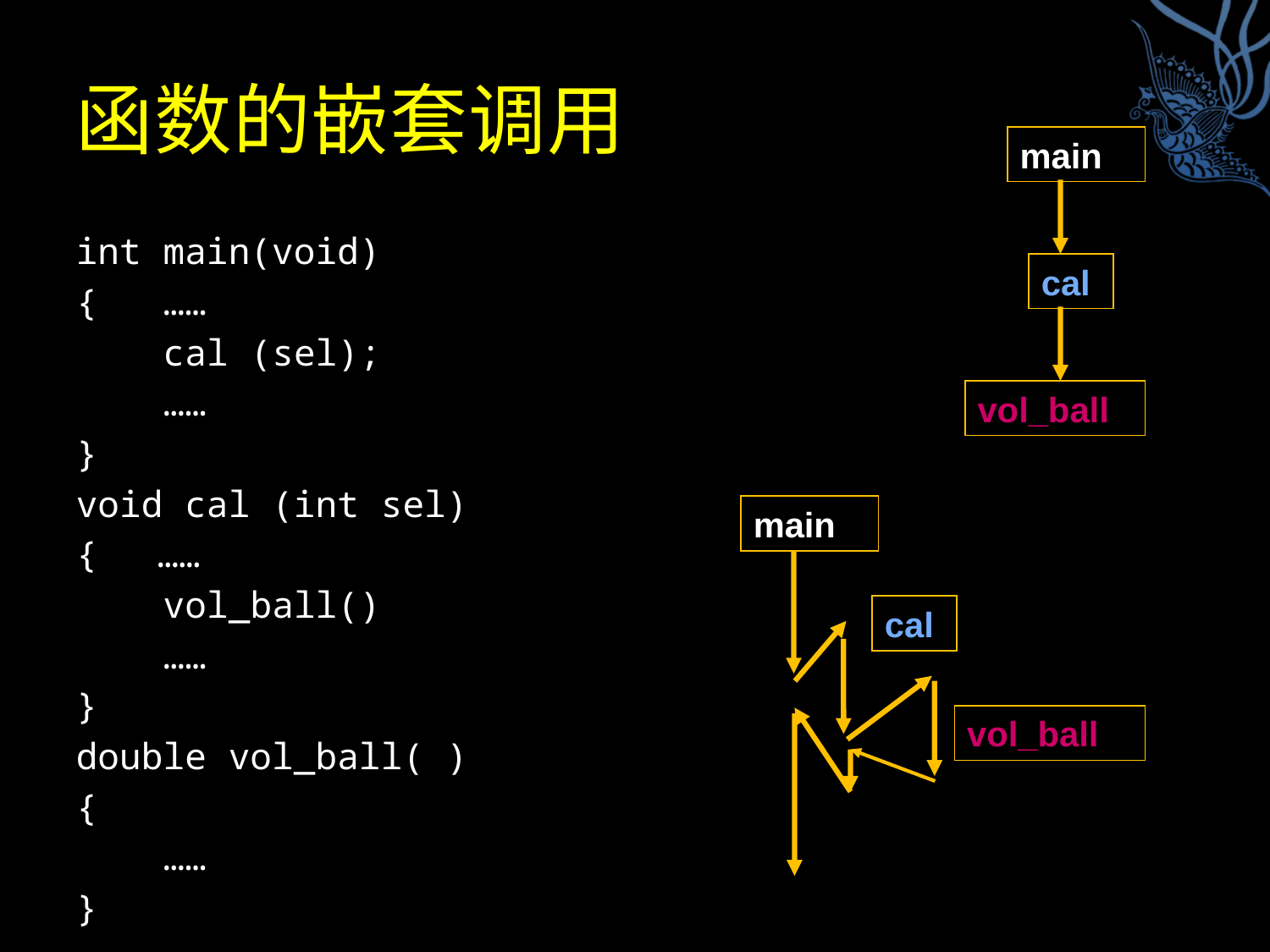

# 函数的嵌套调用
main

cal

vol_ball
int main(void)
{   ……
    cal (sel);
    ……
}
void cal (int sel)
{	……
    vol_ball()
    ……
}
double vol_ball( )
{
    ……
}
main

cal

vol_ball